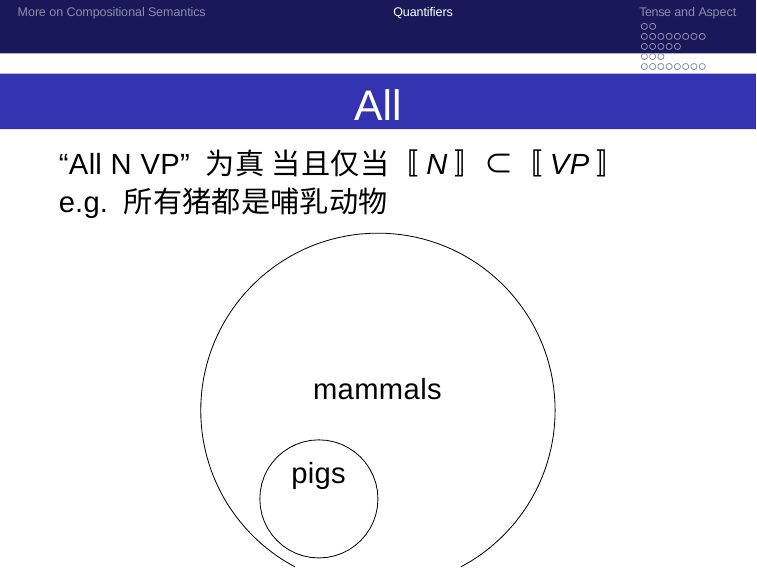

More on Compositional Semantics
Quantifiers
Tense and Aspect

All
“All N VP” 为真 当且仅当〚N〛⊂〚VP〛
e.g. 所有猪都是哺乳动物

mammals

pigs